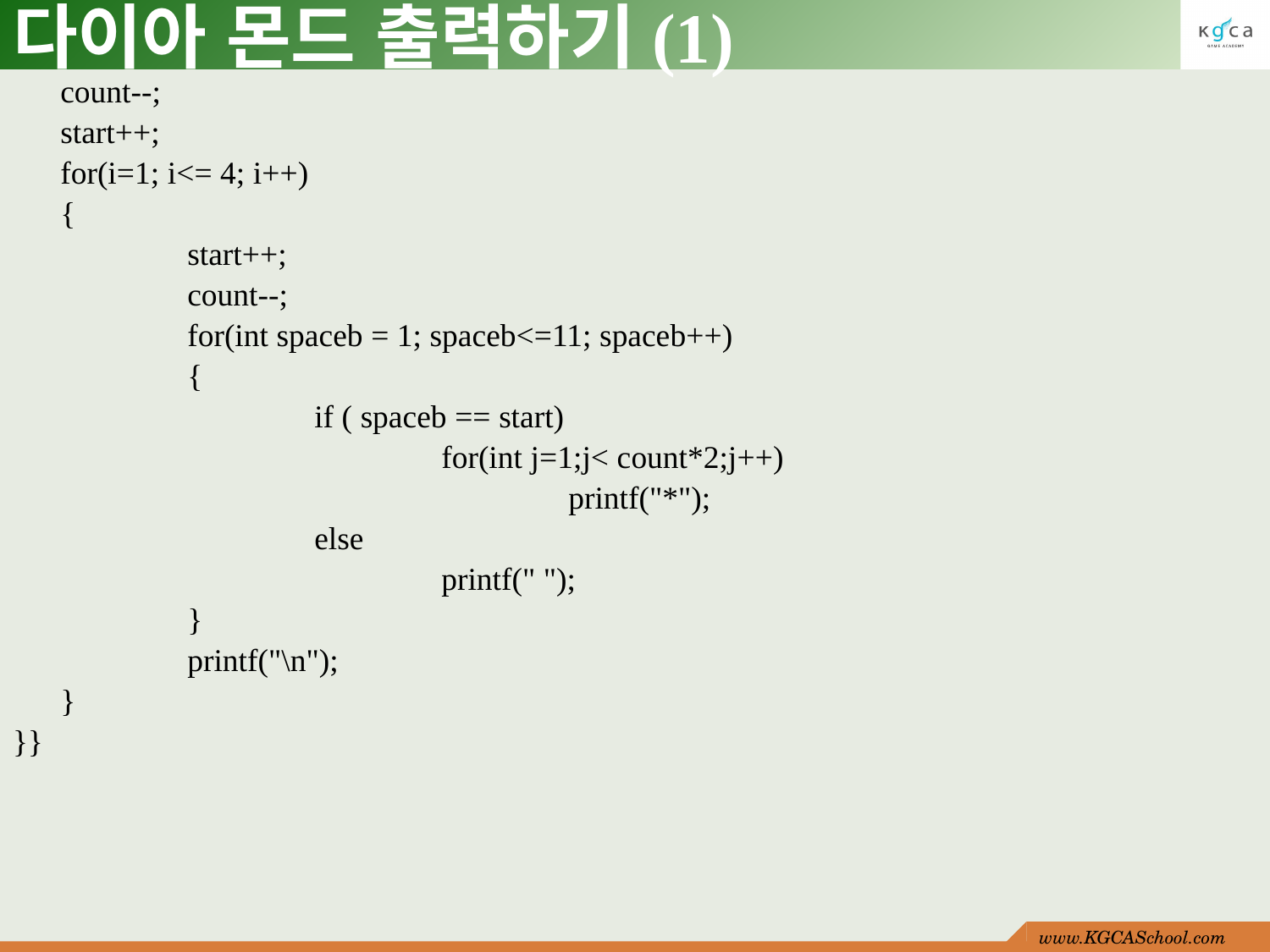

# 다이아 몬드 출력하기(1)
	count--;
	start++;
	for(i=1; i<= 4; i++)
	{
		start++;
		count--;
		for(int spaceb = 1; spaceb<=11; spaceb++)
		{
			if ( spaceb == start)
				for(int j=1;j< count*2;j++)
					printf("*");
			else
				printf(" ");
		}
		printf("\n");
	}
}}